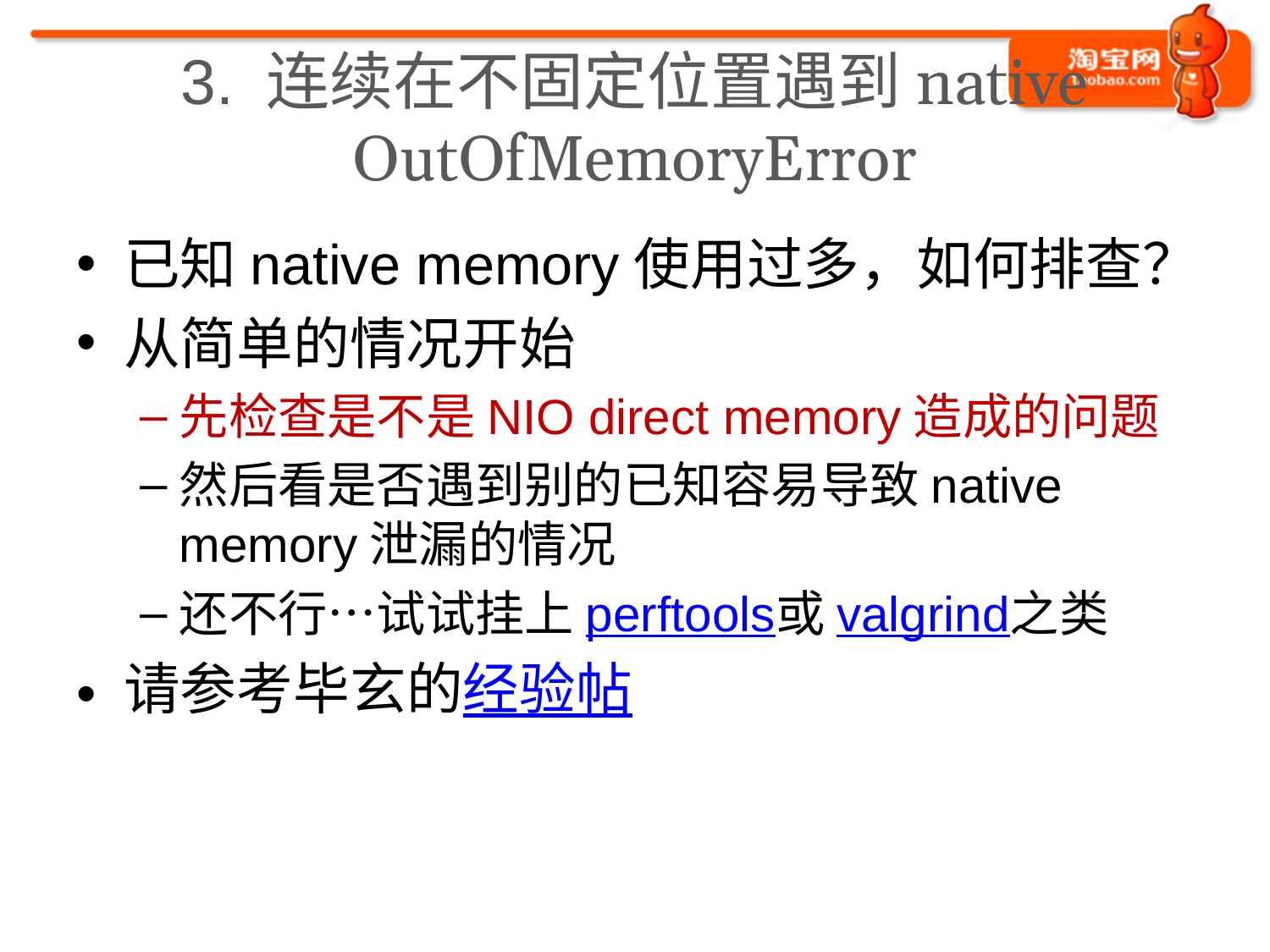

# 3. 连续在不固定位置遇到native OutOfMemoryError
已知native memory使用过多，如何排查？
从简单的情况开始
先检查是不是NIO direct memory造成的问题
然后看是否遇到别的已知容易导致native memory泄漏的情况
还不行…试试挂上perftools或valgrind之类
请参考毕玄的经验帖